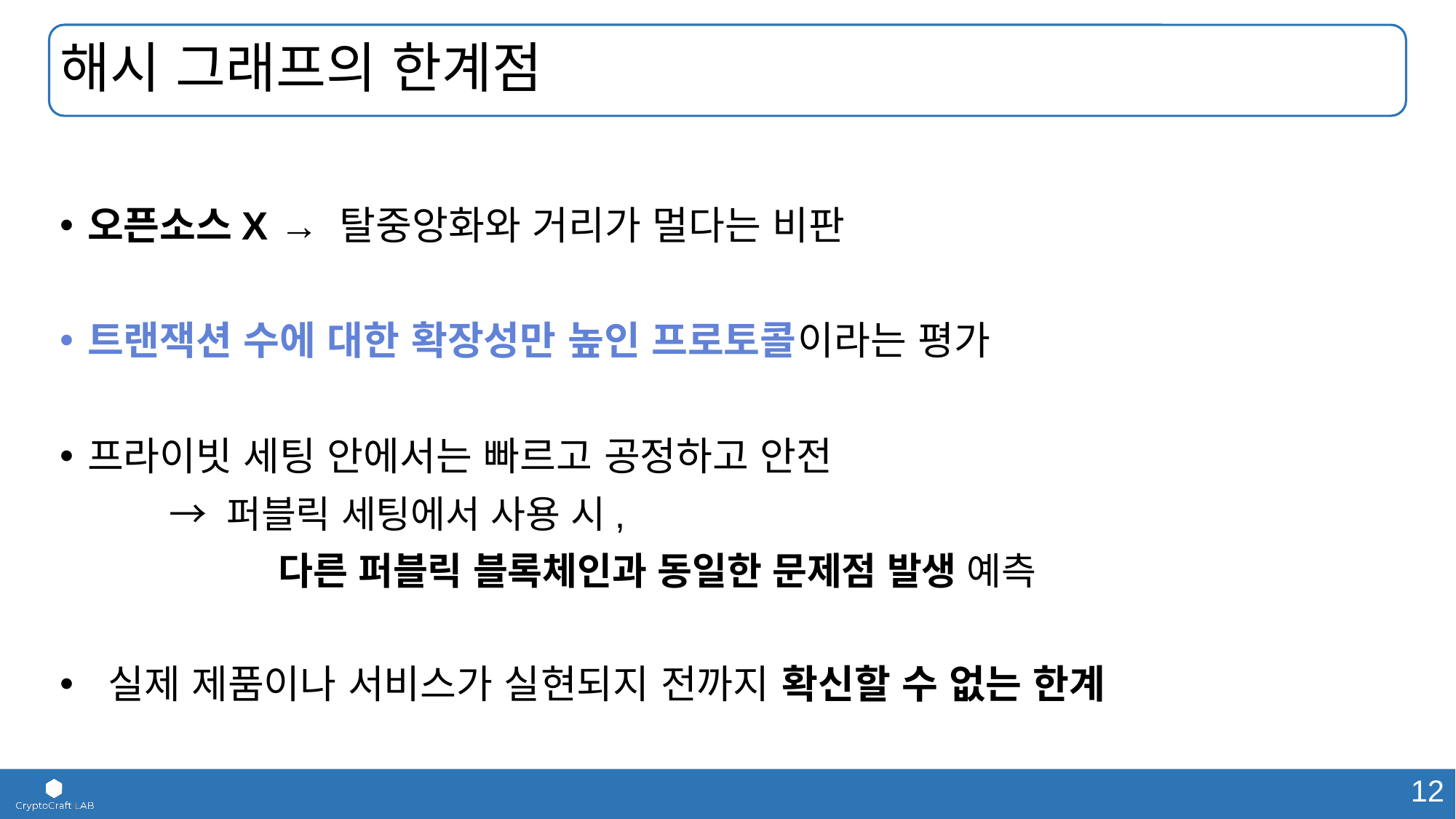

# 해시 그래프의 한계점

오픈소스X → 탈중앙화와 거리가 멀다는 비판

트랜잭션 수에 대한 확장성만 높인 프로토콜이라는 평가

프라이빗 세팅 안에서는 빠르고 공정하고 안전
	→ 퍼블릭 세팅에서 사용 시,
 		다른 퍼블릭 블록체인과 동일한 문제점 발생 예측

 실제 제품이나 서비스가 실현되지 전까지 확신할 수 없는 한계